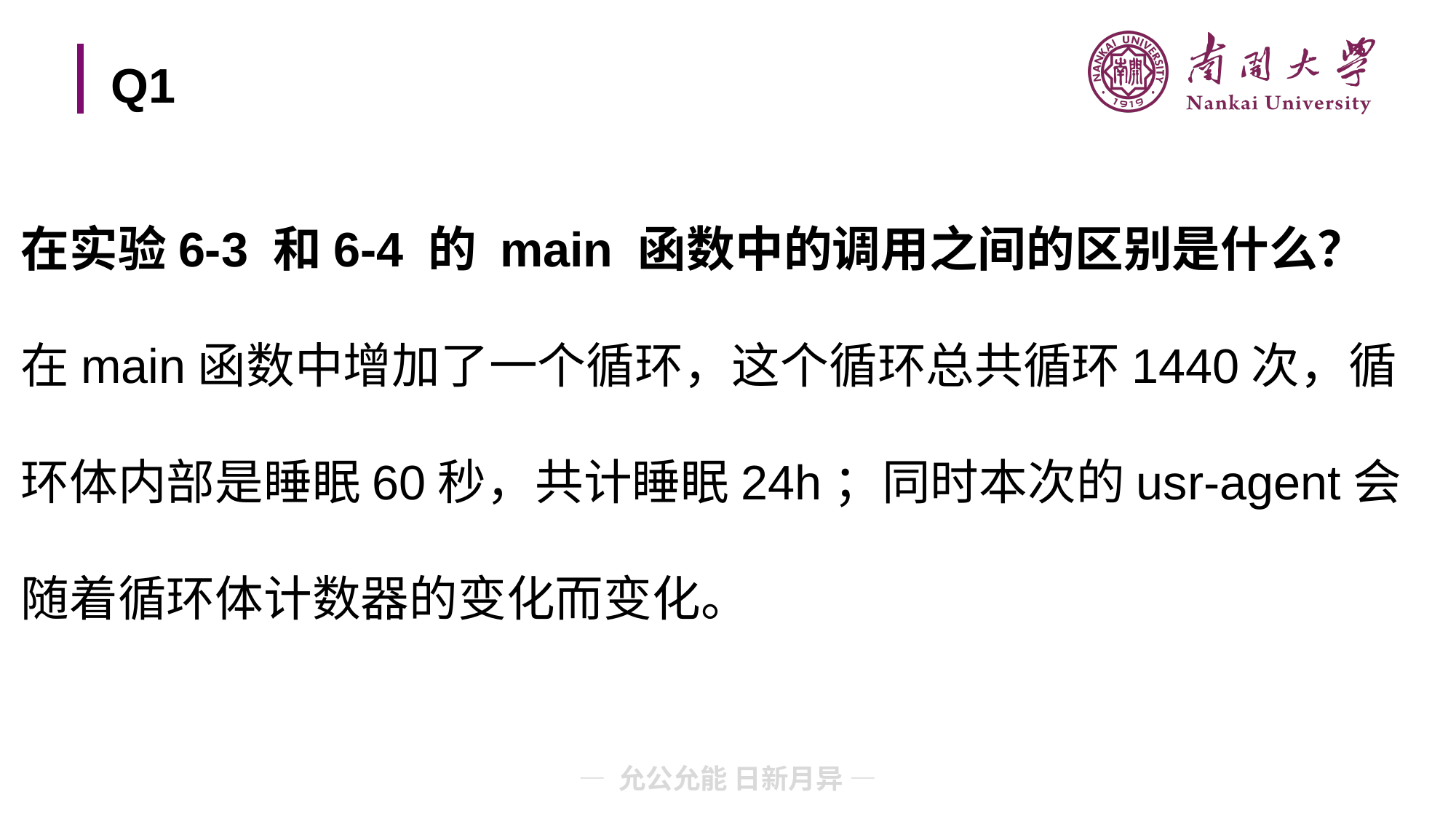

# Q1
在实验6-3 和6-4 的 main 函数中的调用之间的区别是什么？
在main函数中增加了一个循环，这个循环总共循环1440次，循环体内部是睡眠60秒，共计睡眠24h；同时本次的usr-agent会随着循环体计数器的变化而变化。